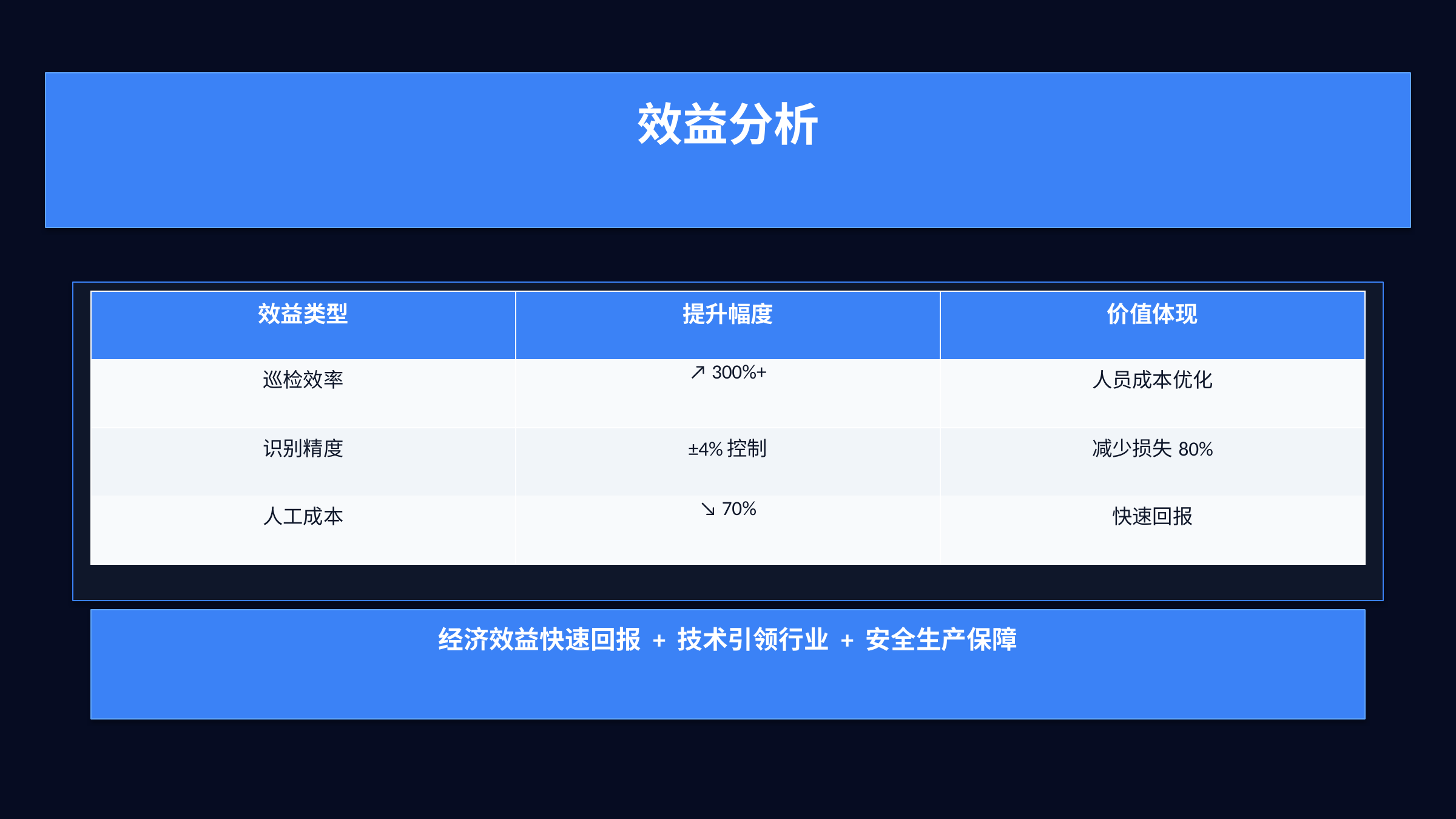

效益分析

| 效益类型 | 提升幅度 | 价值体现 |
| --- | --- | --- |
| 巡检效率 | ↗ 300%+ | 人员成本优化 |
| 识别精度 | ±4%控制 | 减少损失80% |
| 人工成本 | ↘ 70% | 快速回报 |

经济效益快速回报 + 技术引领行业 + 安全生产保障